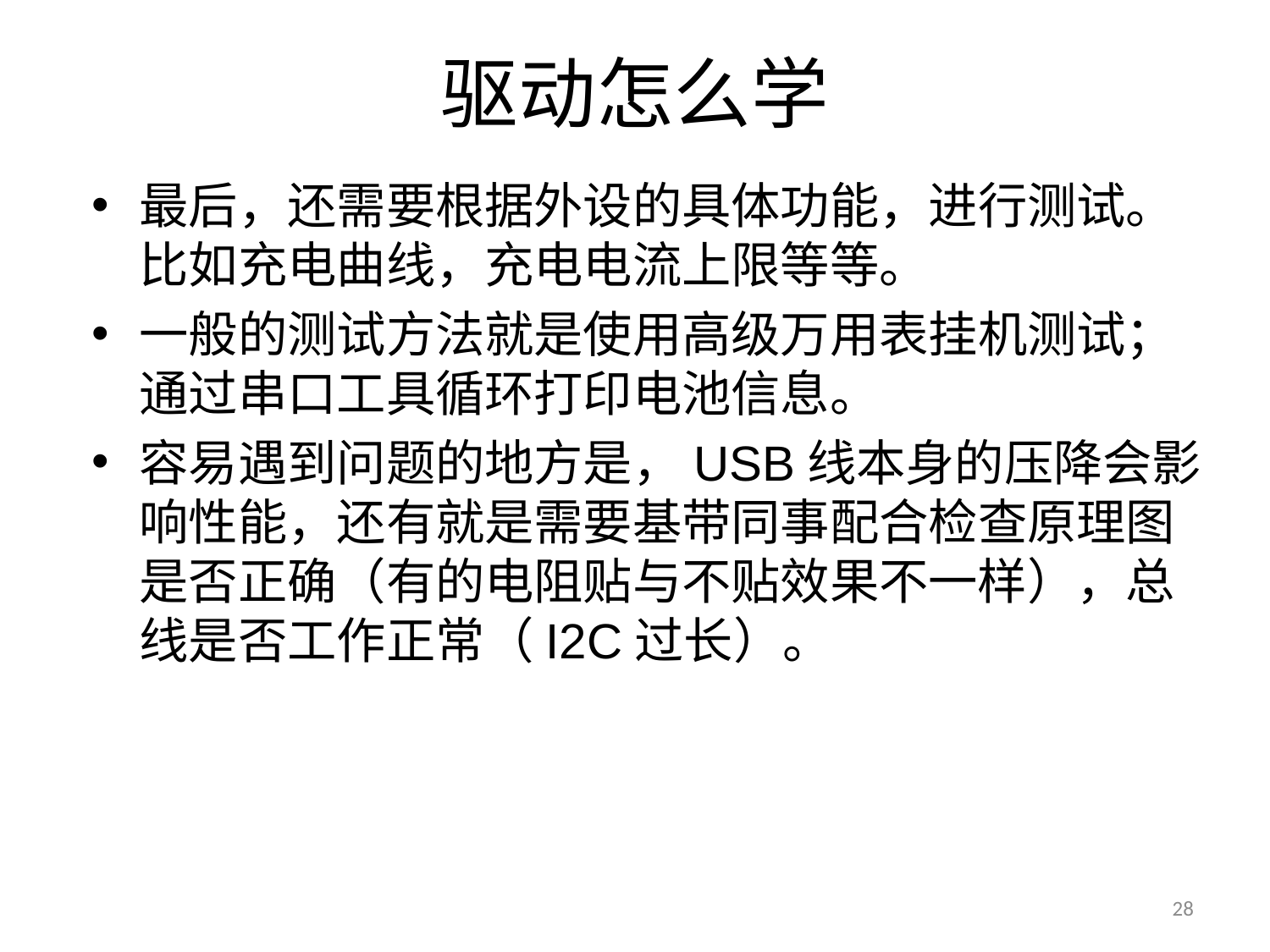

驱动怎么学
最后，还需要根据外设的具体功能，进行测试。比如充电曲线，充电电流上限等等。
一般的测试方法就是使用高级万用表挂机测试；通过串口工具循环打印电池信息。
容易遇到问题的地方是，USB线本身的压降会影响性能，还有就是需要基带同事配合检查原理图是否正确（有的电阻贴与不贴效果不一样），总线是否工作正常（I2C过长）。

28